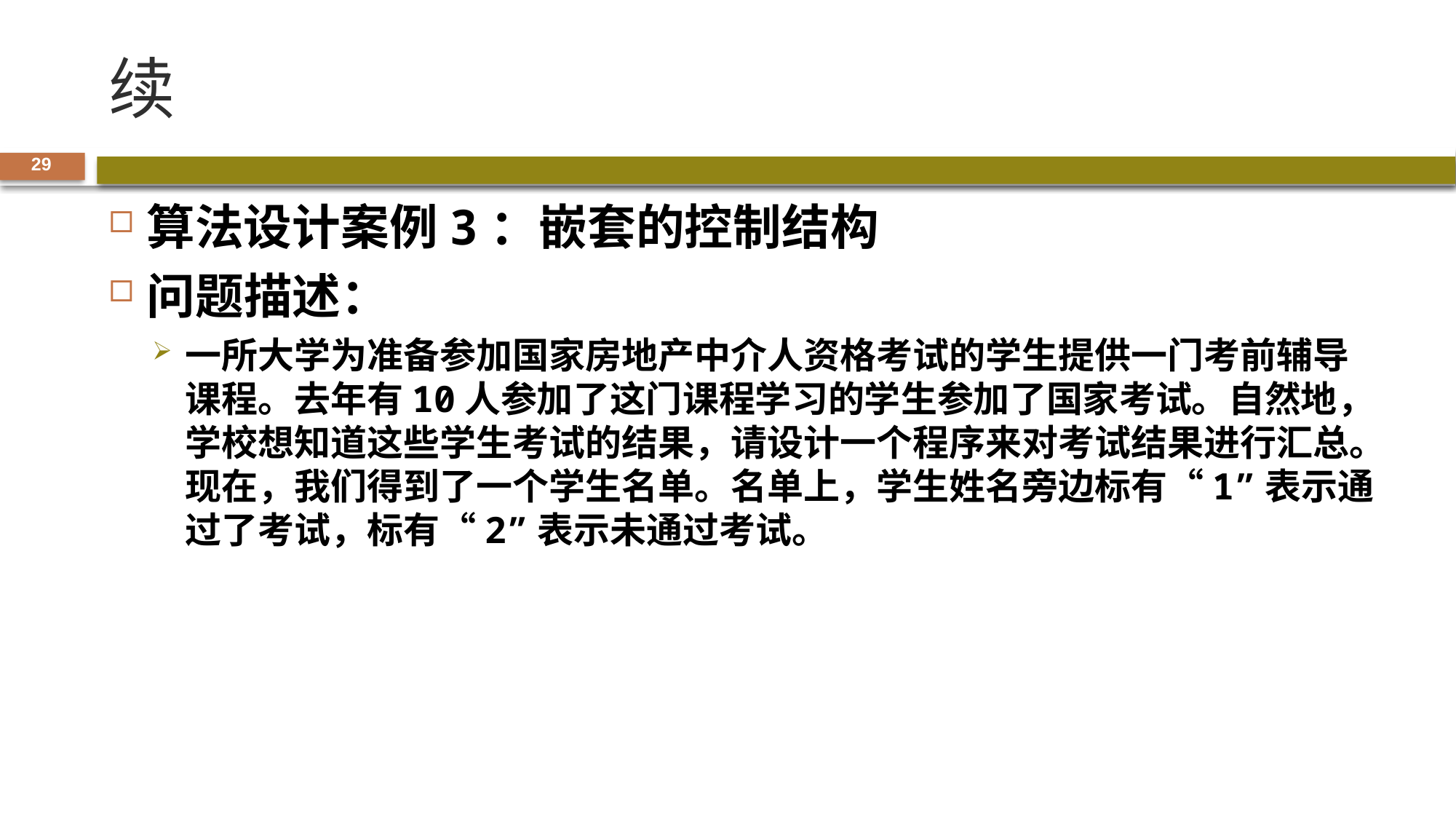

# 续
29
算法设计案例3：嵌套的控制结构
问题描述：
一所大学为准备参加国家房地产中介人资格考试的学生提供一门考前辅导课程。去年有10人参加了这门课程学习的学生参加了国家考试。自然地，学校想知道这些学生考试的结果，请设计一个程序来对考试结果进行汇总。现在，我们得到了一个学生名单。名单上，学生姓名旁边标有“1”表示通过了考试，标有“2”表示未通过考试。